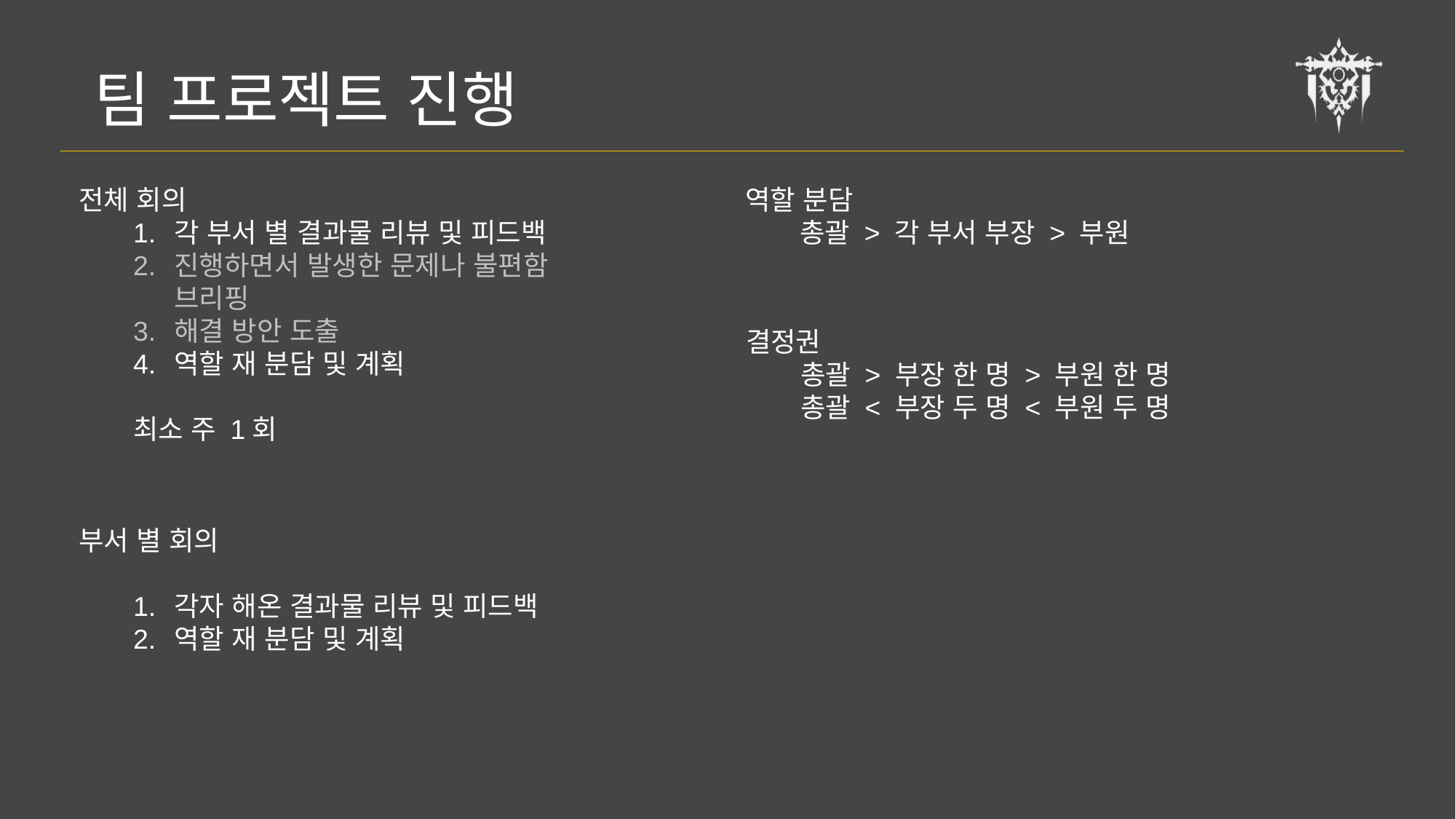

팀 프로젝트 진행
전체 회의
각 부서 별 결과물 리뷰 및 피드백
진행하면서 발생한 문제나 불편함 브리핑
해결 방안 도출
역할 재 분담 및 계획

최소 주 1회

역할 분담
총괄 > 각 부서 부장 > 부원
결정권
총괄 > 부장 한 명 > 부원 한 명
총괄 < 부장 두 명 < 부원 두 명
부서 별 회의

각자 해온 결과물 리뷰 및 피드백
역할 재 분담 및 계획